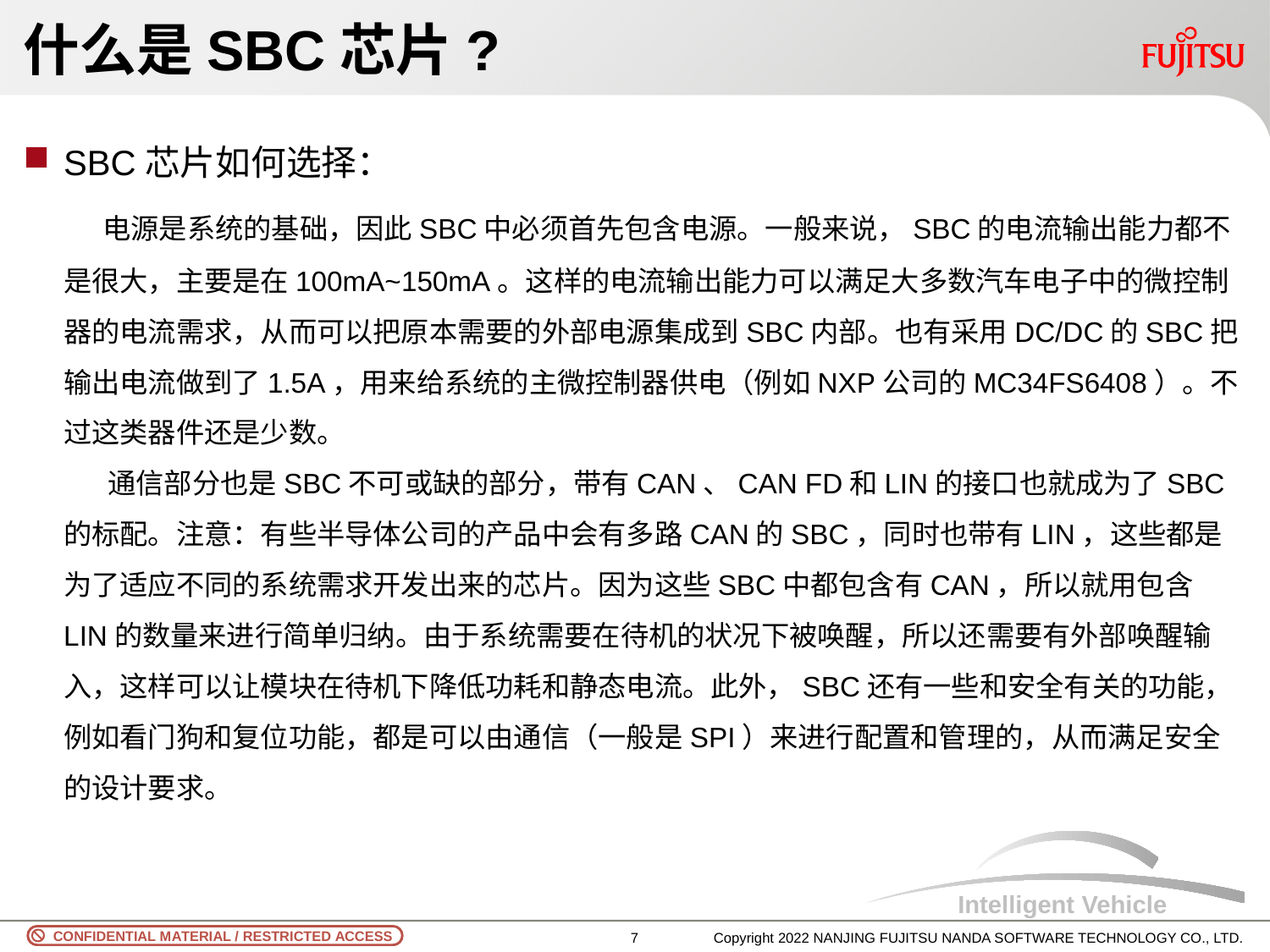

# 什么是SBC芯片?
SBC芯片如何选择：
     电源是系统的基础，因此SBC中必须首先包含电源。一般来说，SBC的电流输出能力都不是很大，主要是在100mA~150mA。这样的电流输出能力可以满足大多数汽车电子中的微控制器的电流需求，从而可以把原本需要的外部电源集成到SBC内部。也有采用DC/DC的SBC把输出电流做到了1.5A，用来给系统的主微控制器供电（例如NXP公司的MC34FS6408）。不过这类器件还是少数。
       通信部分也是SBC不可或缺的部分，带有CAN、CAN FD和LIN的接口也就成为了SBC的标配。注意：有些半导体公司的产品中会有多路CAN的SBC，同时也带有LIN，这些都是为了适应不同的系统需求开发出来的芯片。因为这些SBC中都包含有CAN，所以就用包含LIN的数量来进行简单归纳。由于系统需要在待机的状况下被唤醒，所以还需要有外部唤醒输入，这样可以让模块在待机下降低功耗和静态电流。此外，SBC还有一些和安全有关的功能，例如看门狗和复位功能，都是可以由通信（一般是SPI）来进行配置和管理的，从而满足安全的设计要求。

7
Copyright 2022 NANJING FUJITSU NANDA SOFTWARE TECHNOLOGY CO., LTD.